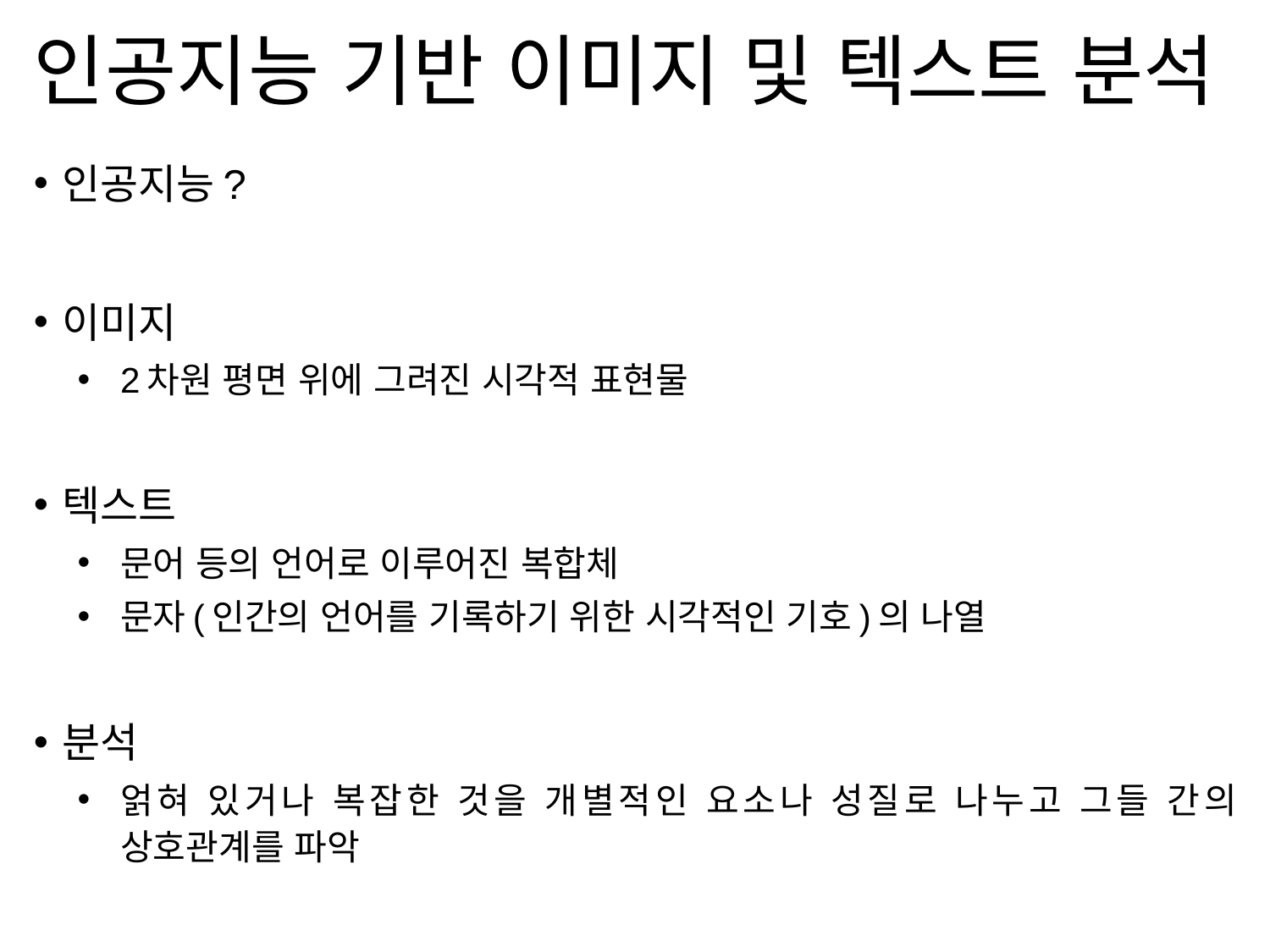

# 인공지능 기반 이미지 및 텍스트 분석
인공지능?

이미지
2차원 평면 위에 그려진 시각적 표현물

텍스트
문어 등의 언어로 이루어진 복합체
문자(인간의 언어를 기록하기 위한 시각적인 기호)의 나열

분석
얽혀 있거나 복잡한 것을 개별적인 요소나 성질로 나누고 그들 간의 상호관계를 파악